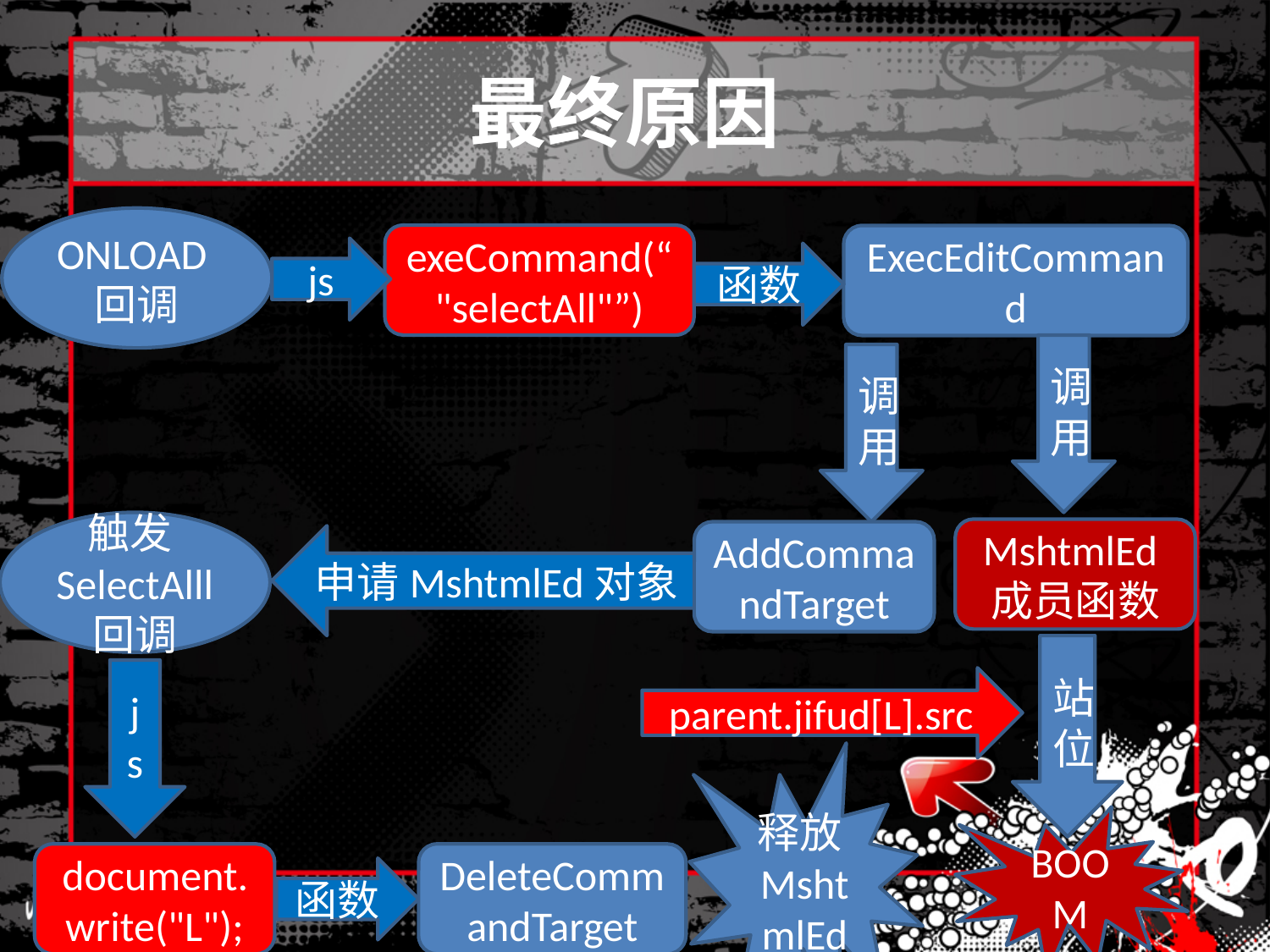

# 最终原因

ONLOAD回调
exeCommand(“"selectAll"”)
ExecEditCommand
js
函数
调用
调用
触发SelectAlll
回调
MshtmlEd成员函数
AddCommandTarget

申请MshtmlEd对象

站位
js
parent.jifud[L].src
释放MshtmlEd
BOOM
document.write("L");
DeleteCommandTarget
函数